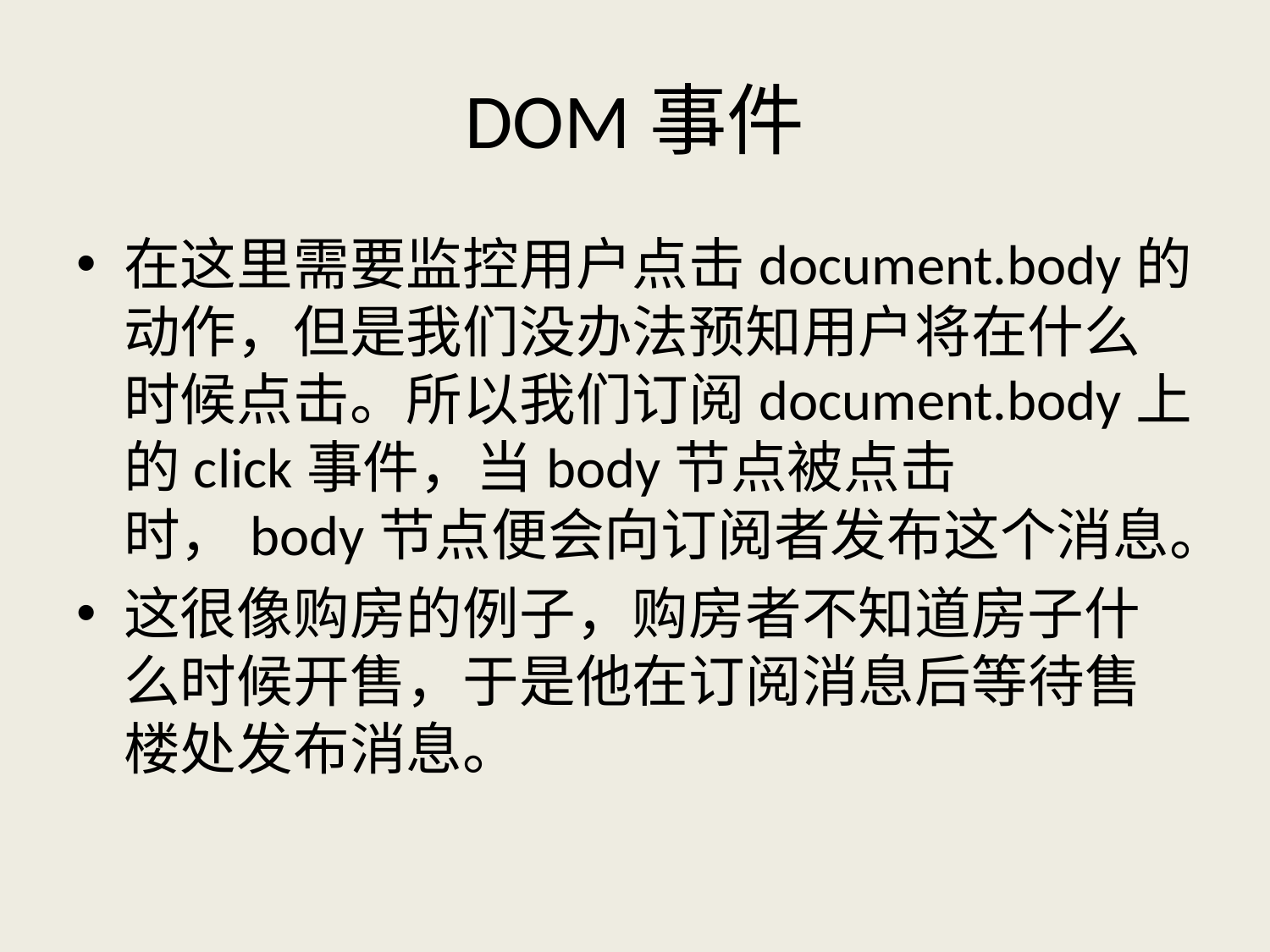

# DOM事件
在这里需要监控用户点击document.body的动作，但是我们没办法预知用户将在什么时候点击。所以我们订阅document.body上的click事件，当body节点被点击时，body节点便会向订阅者发布这个消息。
这很像购房的例子，购房者不知道房子什么时候开售，于是他在订阅消息后等待售楼处发布消息。